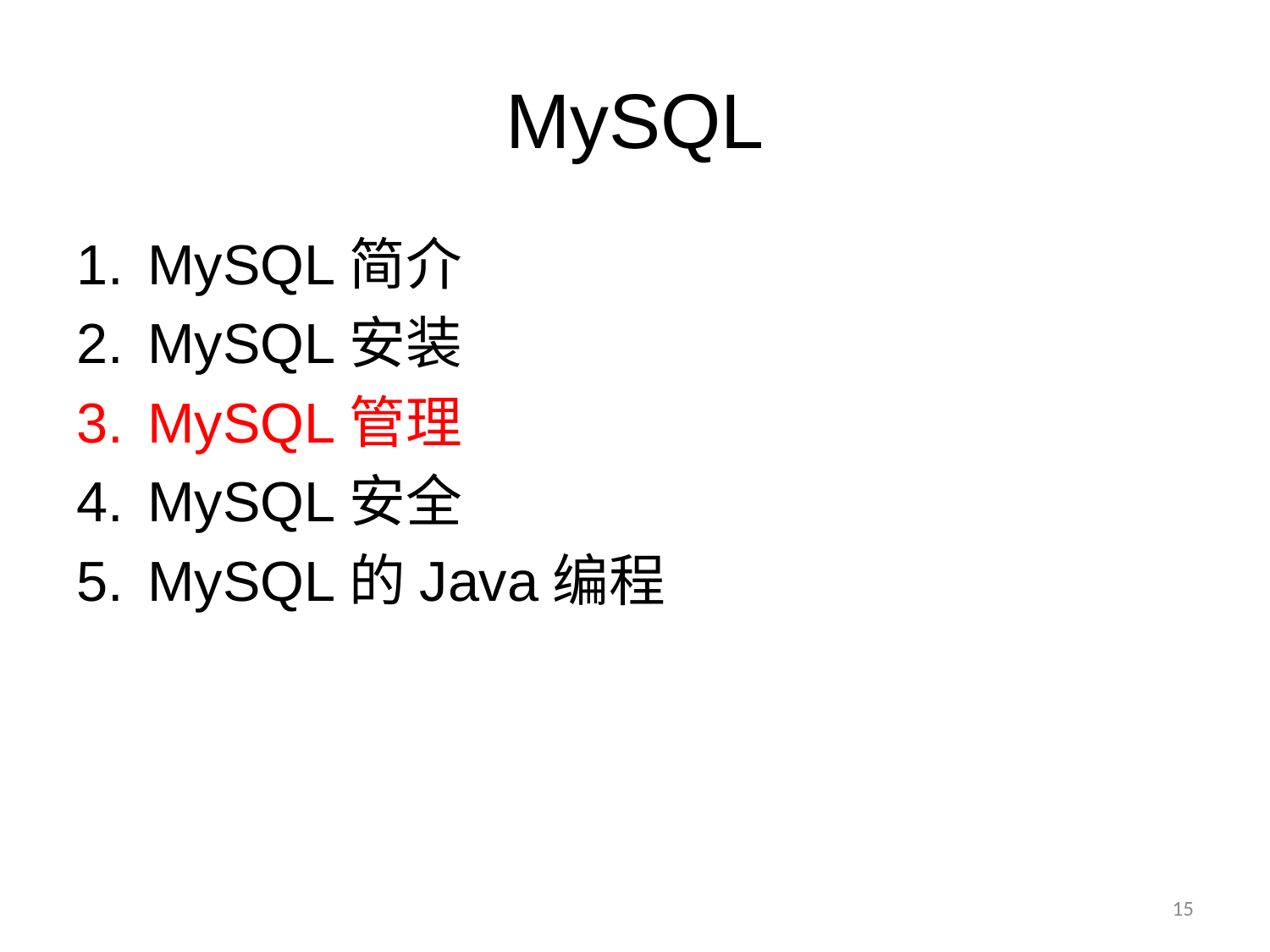

# MySQL
MySQL简介
MySQL安装
MySQL管理
MySQL安全
MySQL的Java编程
15